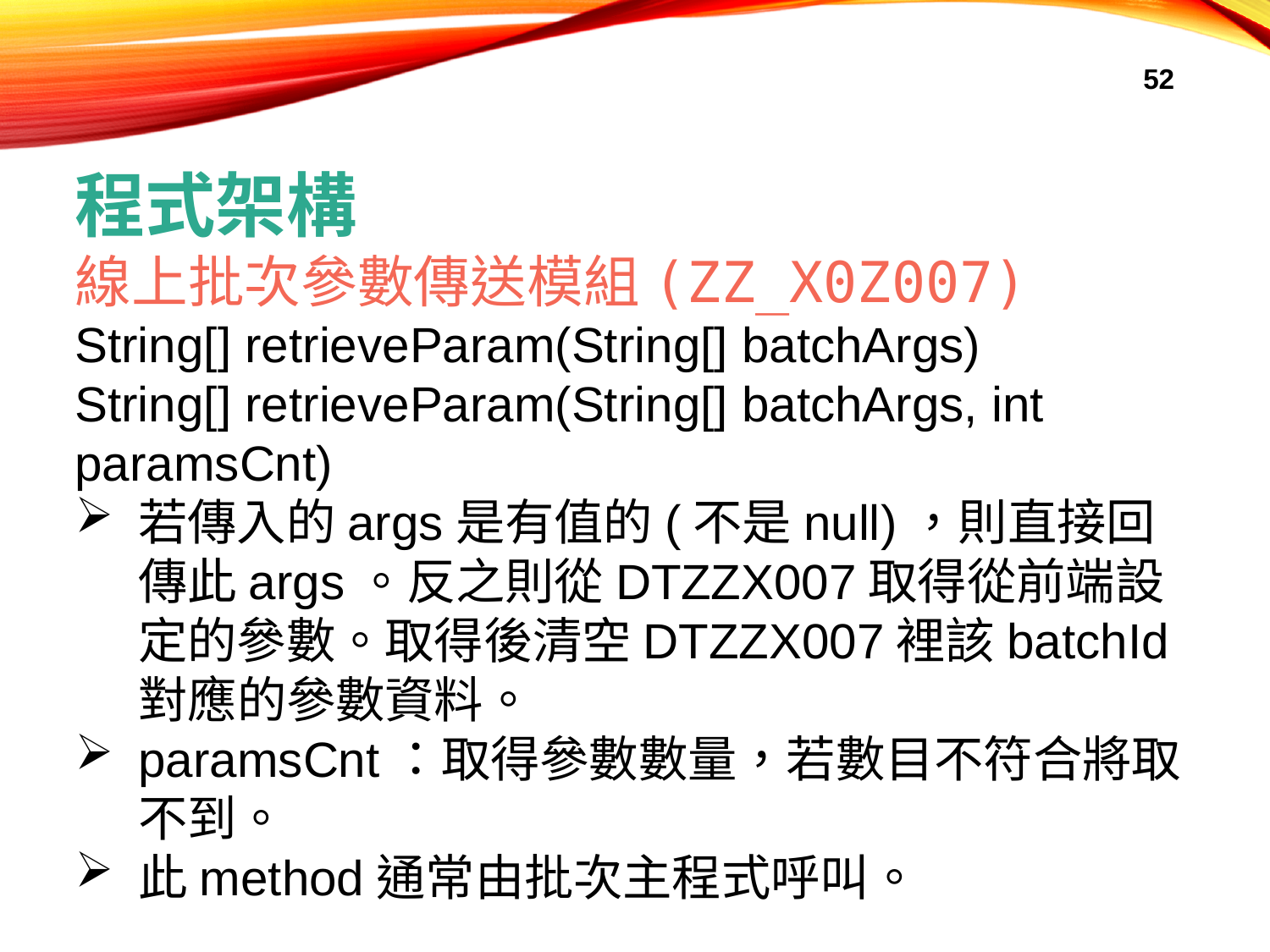

52
程式架構
線上批次參數傳送模組(ZZ_X0Z007)
String[] retrieveParam(String[] batchArgs)
String[] retrieveParam(String[] batchArgs, int paramsCnt)
若傳入的args是有值的(不是null)，則直接回傳此args。反之則從DTZZX007取得從前端設定的參數。取得後清空DTZZX007裡該batchId對應的參數資料。
paramsCnt：取得參數數量，若數目不符合將取不到。
此method通常由批次主程式呼叫。